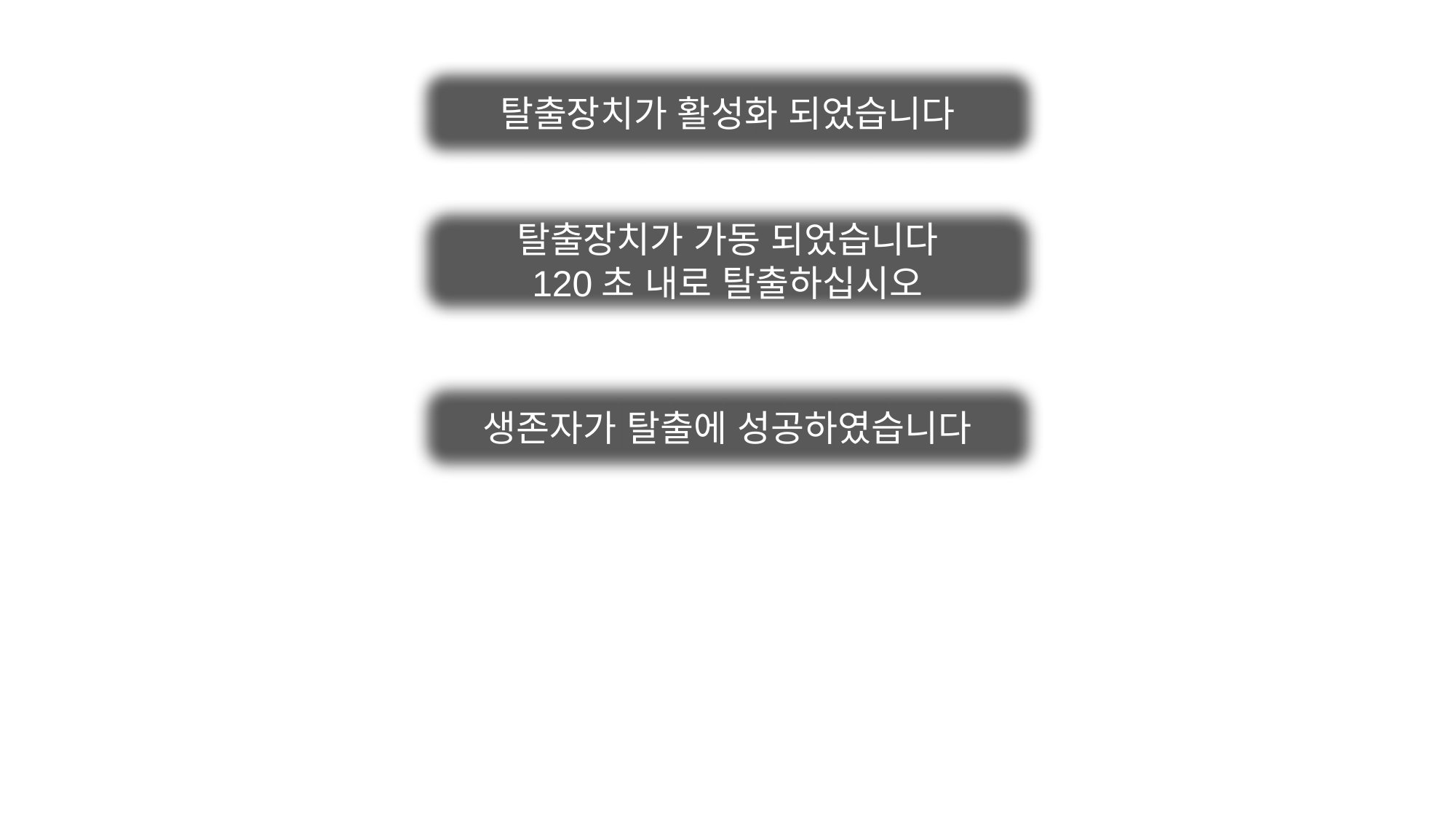

탈출장치가 활성화 되었습니다
탈출장치가 가동 되었습니다
120초 내로 탈출하십시오
생존자가 탈출에 성공하였습니다